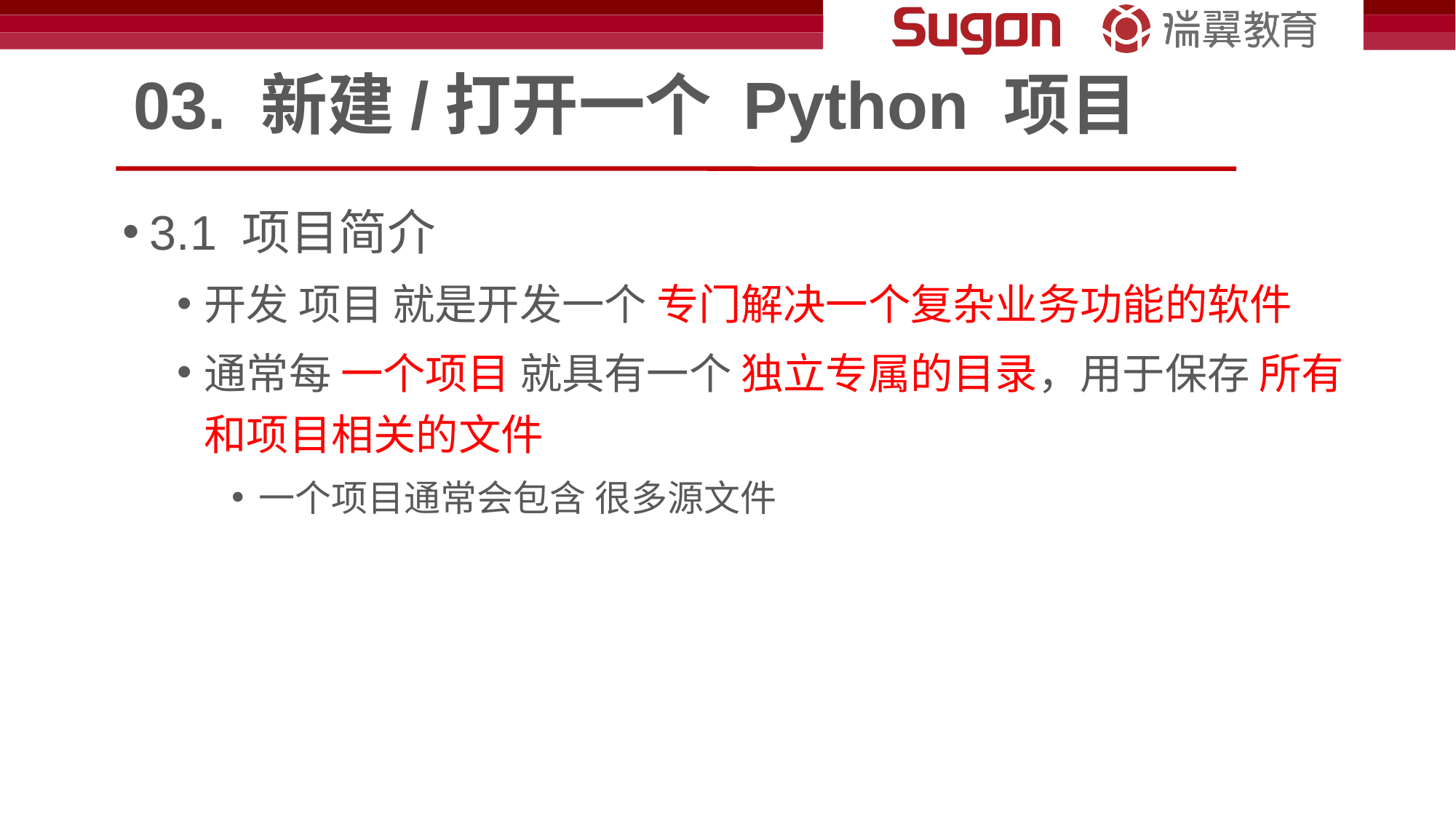

# 03. 新建/打开一个 Python 项目
3.1 项目简介
开发 项目 就是开发一个 专门解决一个复杂业务功能的软件
通常每 一个项目 就具有一个 独立专属的目录，用于保存 所有和项目相关的文件
一个项目通常会包含 很多源文件